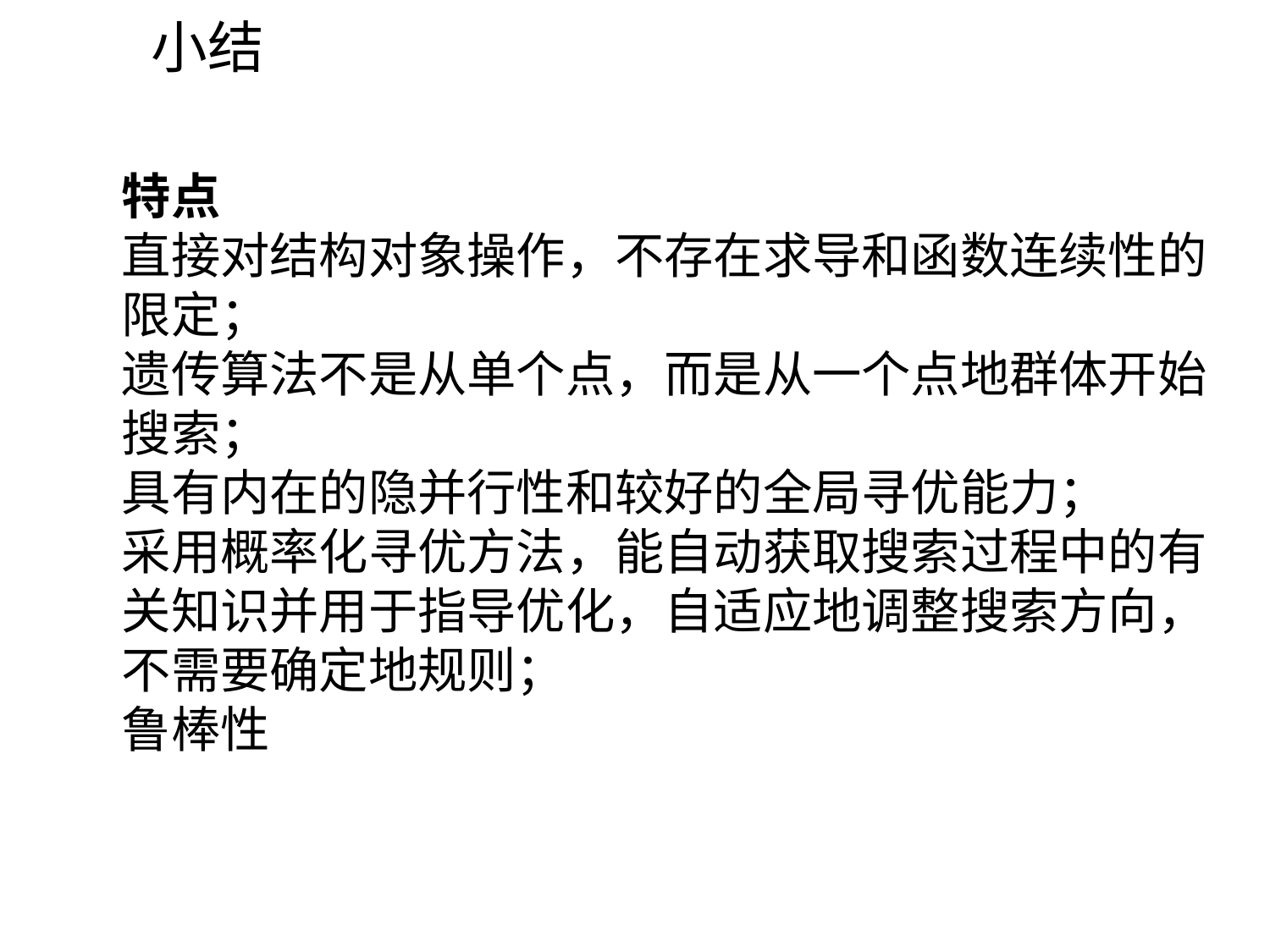

小结
特点
直接对结构对象操作，不存在求导和函数连续性的限定；
遗传算法不是从单个点，而是从一个点地群体开始搜索；
具有内在的隐并行性和较好的全局寻优能力；
采用概率化寻优方法，能自动获取搜索过程中的有关知识并用于指导优化，自适应地调整搜索方向，不需要确定地规则；
鲁棒性